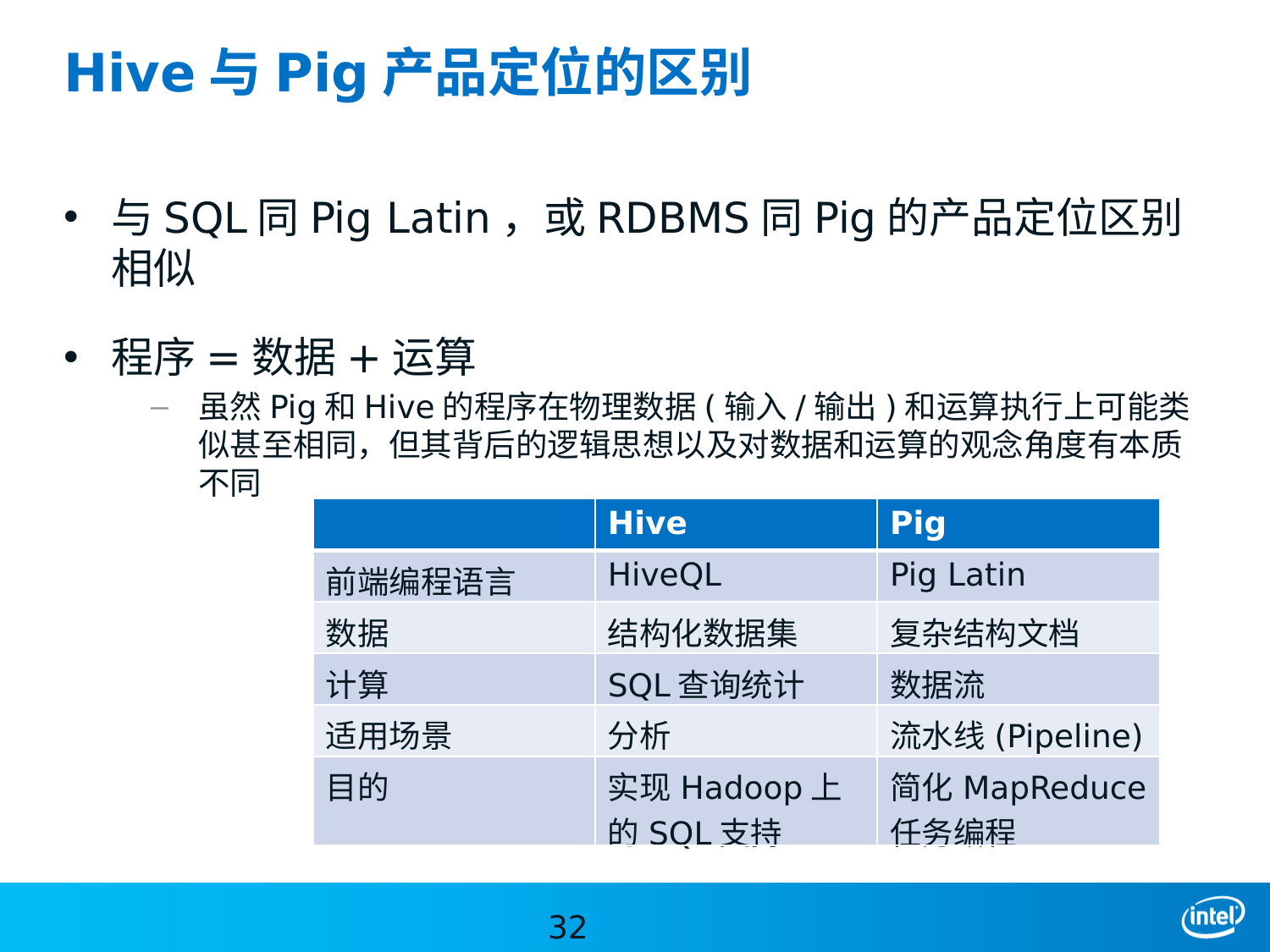

# Hive与Pig产品定位的区别
与SQL同Pig Latin，或RDBMS同Pig的产品定位区别相似
程序=数据+运算
虽然Pig和Hive的程序在物理数据(输入/输出)和运算执行上可能类似甚至相同，但其背后的逻辑思想以及对数据和运算的观念角度有本质不同
|  | Hive | Pig |
| --- | --- | --- |
| 前端编程语言 | HiveQL | Pig Latin |
| 数据 | 结构化数据集 | 复杂结构文档 |
| 计算 | SQL查询统计 | 数据流 |
| 适用场景 | 分析 | 流水线(Pipeline) |
| 目的 | 实现Hadoop上的SQL支持 | 简化MapReduce任务编程 |
32